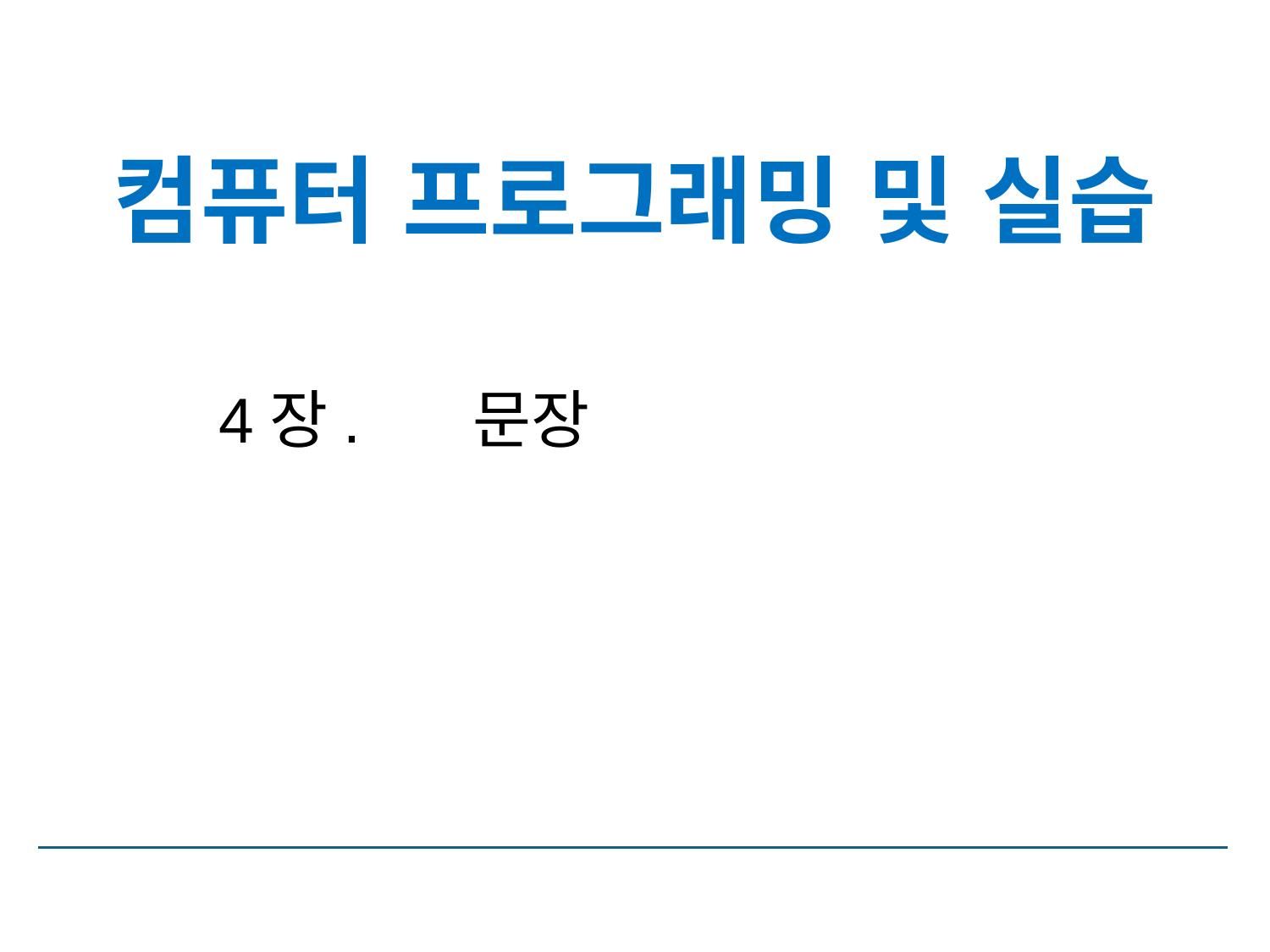

# 컴퓨터 프로그래밍 및 실습
4장.	문장